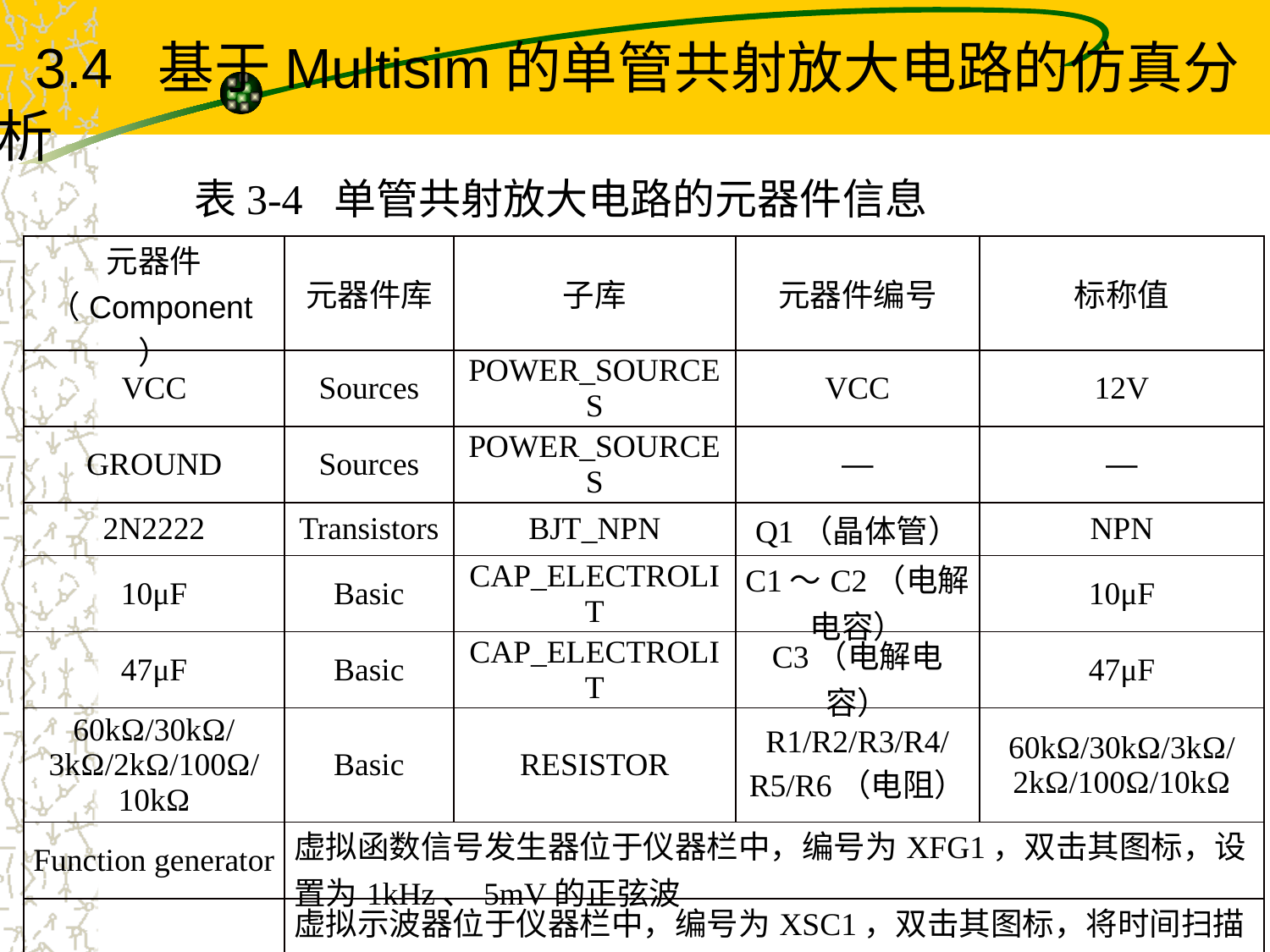

3.4  基于Multisim的单管共射放大电路的仿真分析
表3-4  单管共射放大电路的元器件信息
| 元器件（Component） | 元器件库 | 子库 | 元器件编号 | 标称值 |
| --- | --- | --- | --- | --- |
| VCC | Sources | POWER\_SOURCES | VCC | 12V |
| GROUND | Sources | POWER\_SOURCES | — | — |
| 2N2222 | Transistors | BJT\_NPN | Q1（晶体管） | NPN |
| 10μF | Basic | CAP\_ELECTROLIT | C1～C2（电解电容） | 10μF |
| 47μF | Basic | CAP\_ELECTROLIT | C3（电解电容） | 47μF |
| 60kΩ/30kΩ/3kΩ/2kΩ/100Ω/10kΩ | Basic | RESISTOR | R1/R2/R3/R4/R5/R6（电阻） | 60kΩ/30kΩ/3kΩ/2kΩ/100Ω/10kΩ |
| Function generator | 虚拟函数信号发生器位于仪器栏中，编号为XFG1，双击其图标，设置为1kHz、5mV的正弦波 |  |  |  |
| Oscilloscope | 虚拟示波器位于仪器栏中，编号为XSC1，双击其图标，将时间扫描参数Timebase 的量程Scale设为500μs/Div，将Channel A的量程Scale设置为10mV/Div，将Channel B的量程Scale设置为200mV/Div |  |  |  |